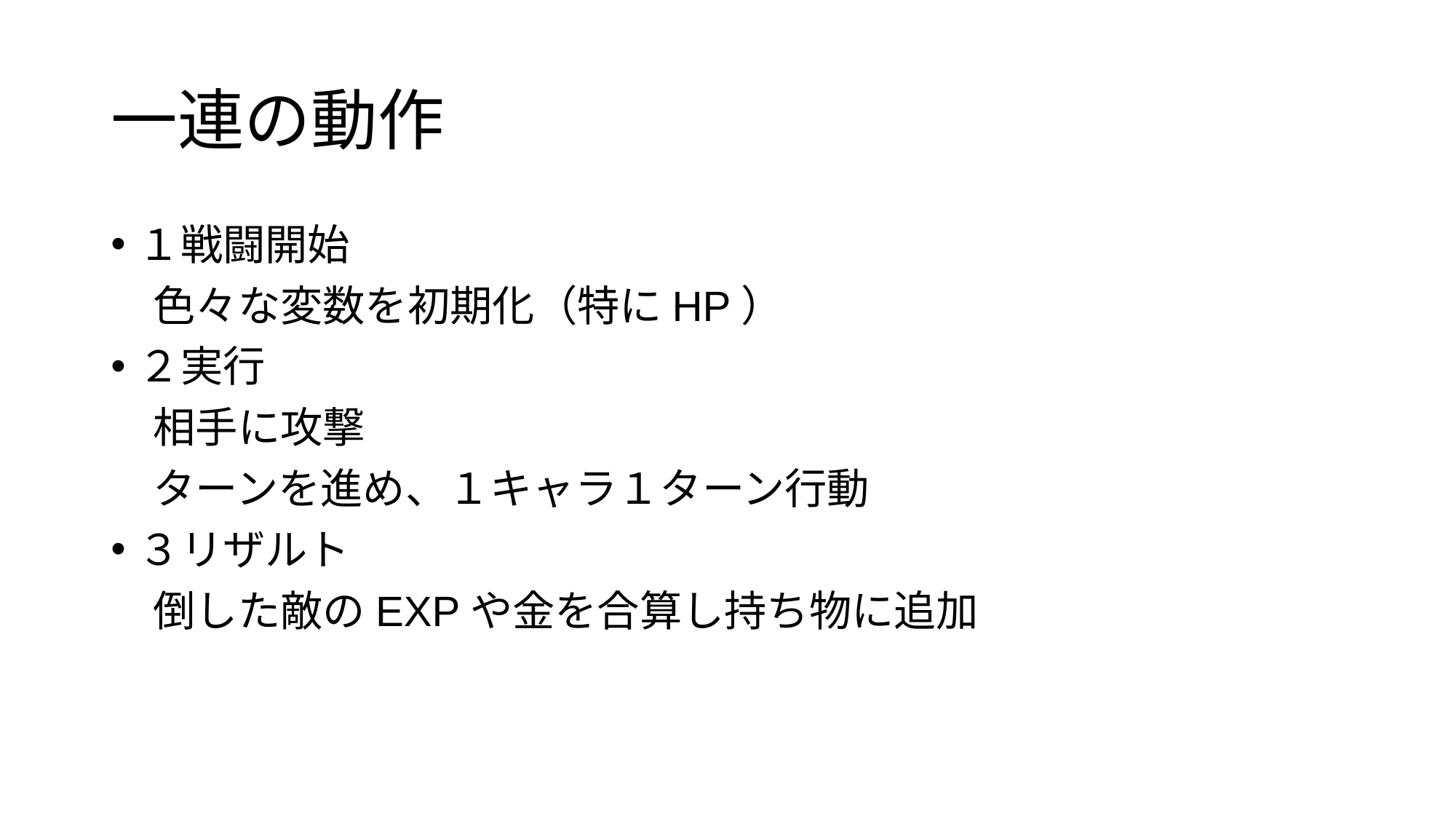

# 一連の動作
１戦闘開始
　色々な変数を初期化（特にHP）
２実行
　相手に攻撃
　ターンを進め、１キャラ１ターン行動
３リザルト
　倒した敵のEXPや金を合算し持ち物に追加